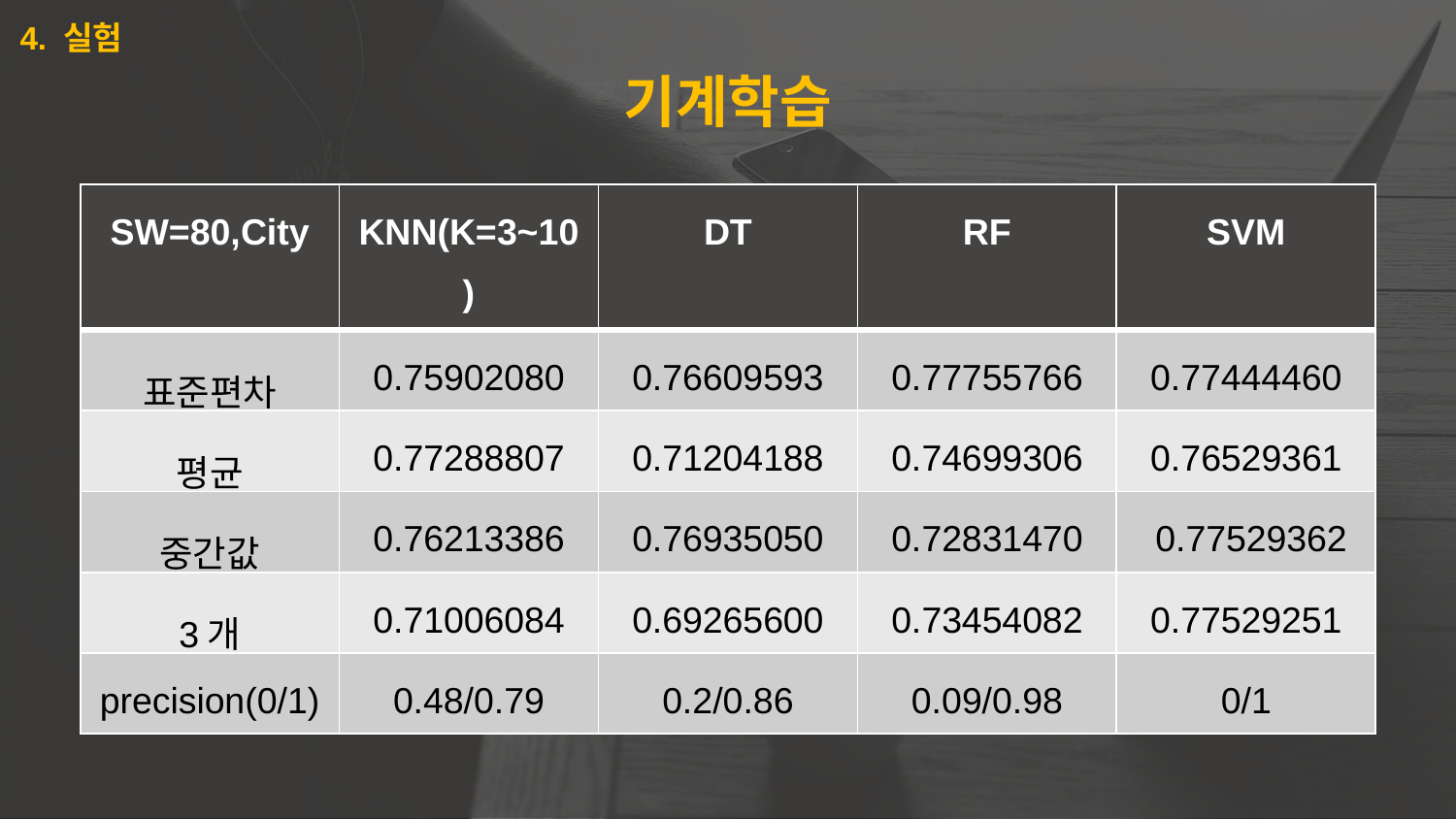

4. 실험
기계학습
4가지 기계학습 알고리즘 사용 : KNN, Decision Tree, Random Forest, SVM
| SW=80,City | KNN(K=3~10) | DT | RF | SVM |
| --- | --- | --- | --- | --- |
| 표준편차 | 0.75902080 | 0.76609593 | 0.77755766 | 0.77444460 |
| 평균 | 0.77288807 | 0.71204188 | 0.74699306 | 0.76529361 |
| 중간값 | 0.76213386 | 0.76935050 | 0.72831470 | 0.77529362 |
| 3개 | 0.71006084 | 0.69265600 | 0.73454082 | 0.77529251 |
| precision(0/1) | 0.48/0.79 | 0.2/0.86 | 0.09/0.98 | 0/1 |